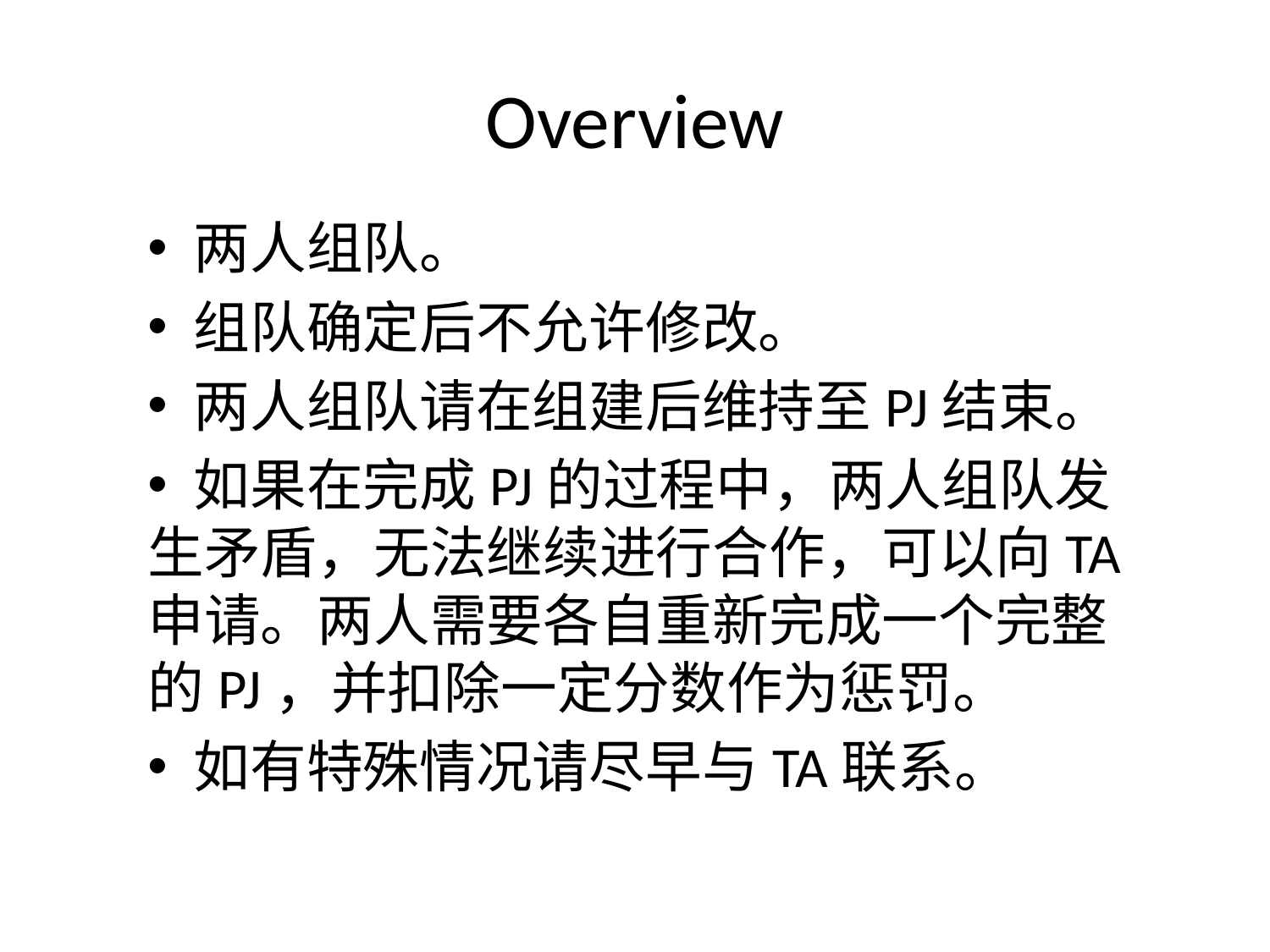

# Overview
 两人组队。
 组队确定后不允许修改。
 两人组队请在组建后维持至PJ结束。
 如果在完成PJ的过程中，两人组队发生矛盾，无法继续进行合作，可以向TA申请。两人需要各自重新完成一个完整的PJ，并扣除一定分数作为惩罚。
 如有特殊情况请尽早与TA联系。